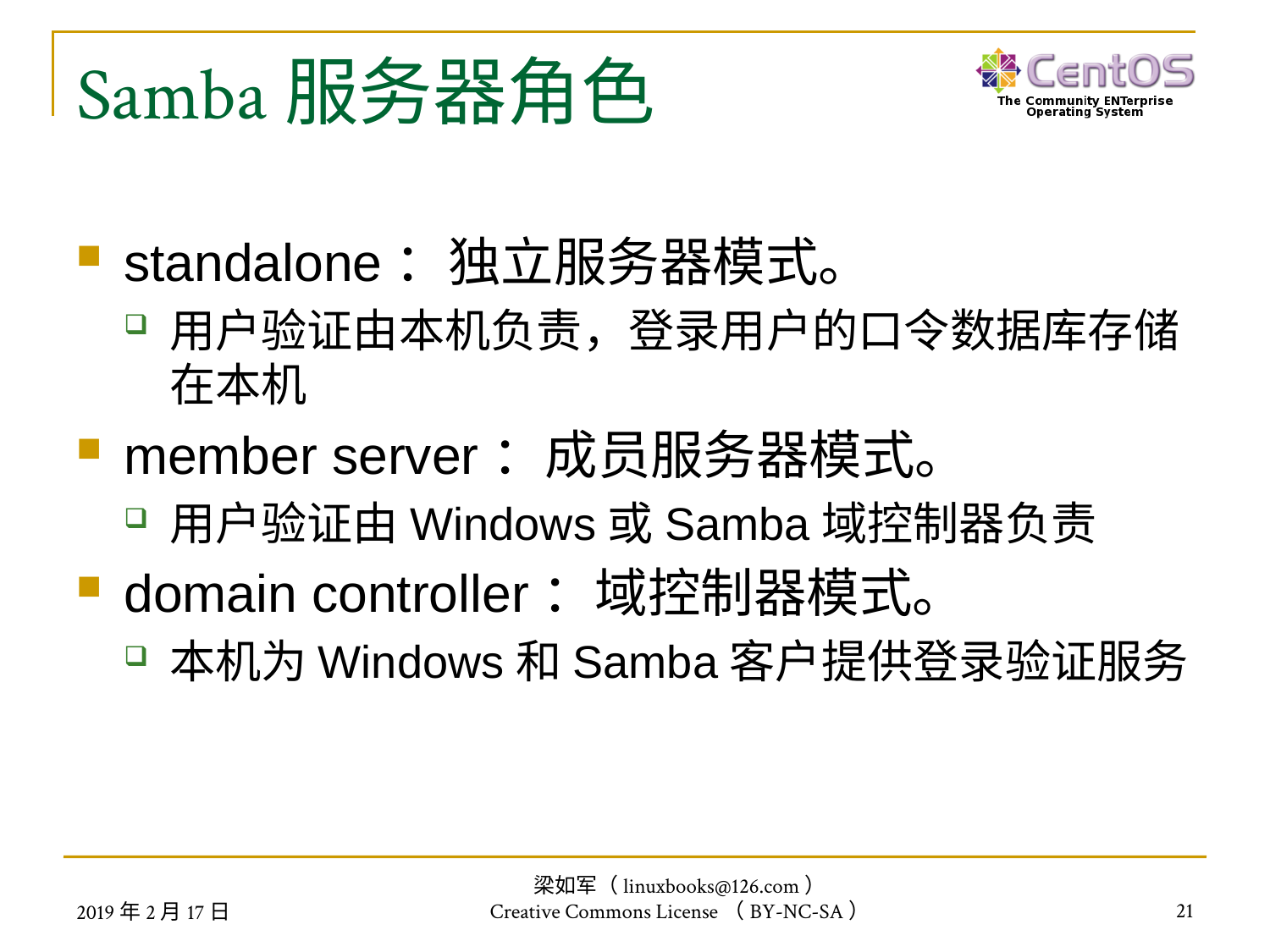

# Samba服务器角色
standalone：独立服务器模式。
用户验证由本机负责，登录用户的口令数据库存储在本机
member server：成员服务器模式。
用户验证由Windows或Samba域控制器负责
domain controller：域控制器模式。
本机为Windows和Samba客户提供登录验证服务
梁如军（linuxbooks@126.com）
Creative Commons License（BY-NC-SA）
2019年2月17日
21